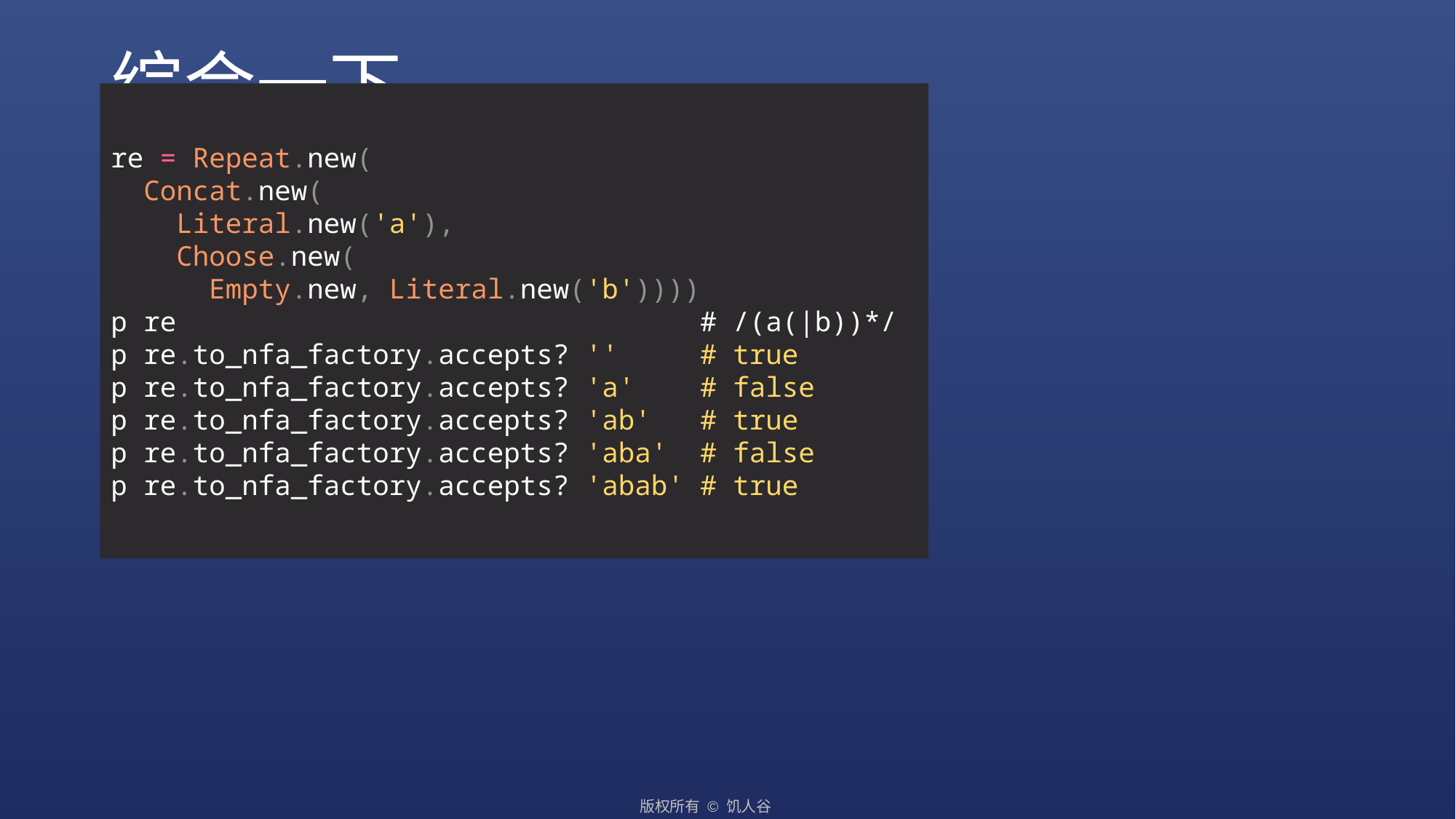

# 综合一下
re = Repeat.new(
  Concat.new(
    Literal.new('a'),
    Choose.new(
      Empty.new, Literal.new('b'))))
p re                                # /(a(|b))*/
p re.to_nfa_factory.accepts? ''     # true
p re.to_nfa_factory.accepts? 'a'    # false
p re.to_nfa_factory.accepts? 'ab'   # true
p re.to_nfa_factory.accepts? 'aba'  # false
p re.to_nfa_factory.accepts? 'abab' # true